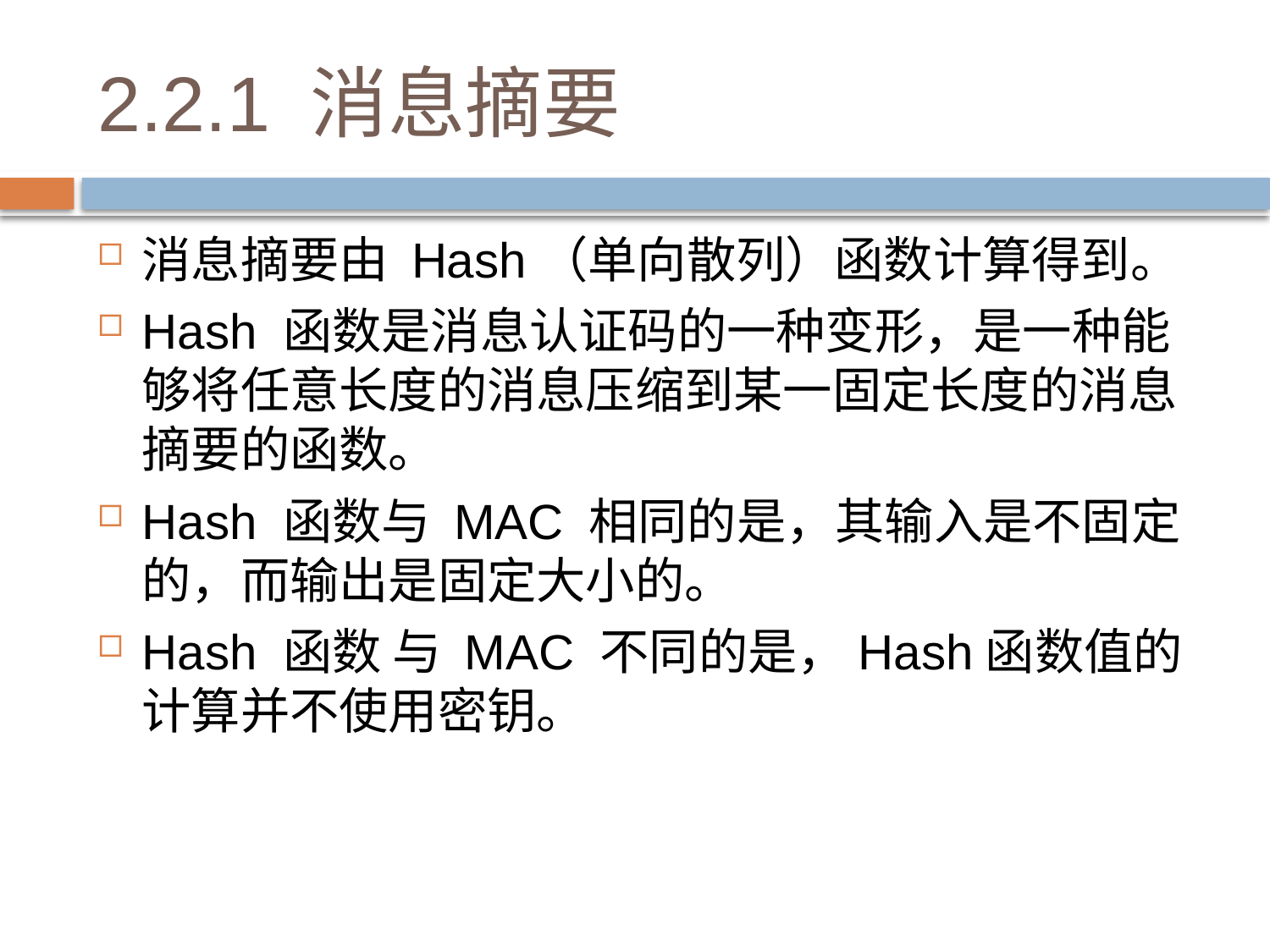

# 2.2.1 消息摘要
消息摘要由 Hash（单向散列）函数计算得到。
Hash 函数是消息认证码的一种变形，是一种能够将任意长度的消息压缩到某一固定长度的消息摘要的函数。
Hash 函数与 MAC 相同的是，其输入是不固定的，而输出是固定大小的。
Hash 函数 与 MAC 不同的是，Hash函数值的计算并不使用密钥。